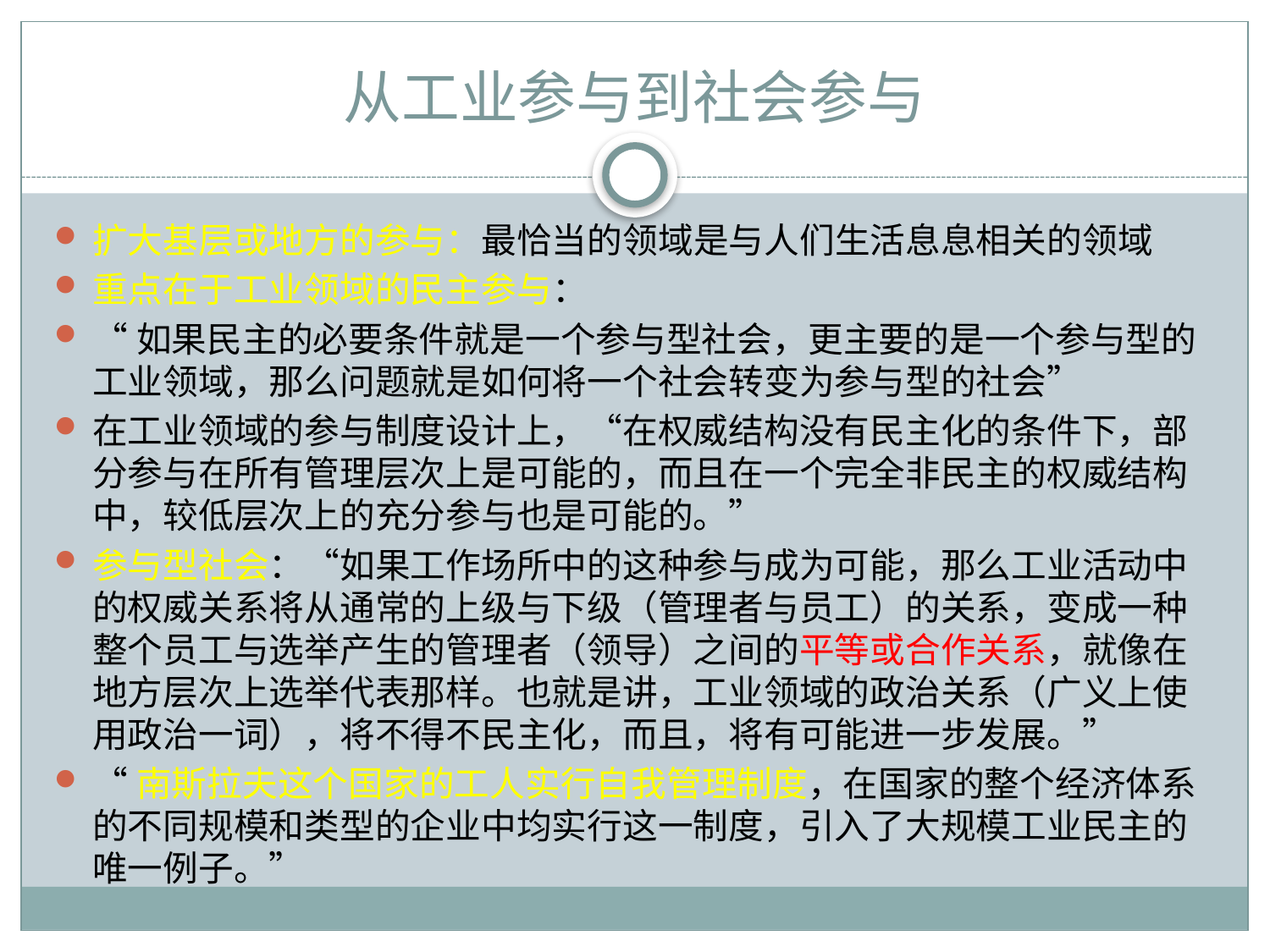

# 从工业参与到社会参与
扩大基层或地方的参与：最恰当的领域是与人们生活息息相关的领域
重点在于工业领域的民主参与：
“如果民主的必要条件就是一个参与型社会，更主要的是一个参与型的工业领域，那么问题就是如何将一个社会转变为参与型的社会”
在工业领域的参与制度设计上，“在权威结构没有民主化的条件下，部分参与在所有管理层次上是可能的，而且在一个完全非民主的权威结构中，较低层次上的充分参与也是可能的。”
参与型社会：“如果工作场所中的这种参与成为可能，那么工业活动中的权威关系将从通常的上级与下级（管理者与员工）的关系，变成一种整个员工与选举产生的管理者（领导）之间的平等或合作关系，就像在地方层次上选举代表那样。也就是讲，工业领域的政治关系（广义上使用政治一词），将不得不民主化，而且，将有可能进一步发展。”
“南斯拉夫这个国家的工人实行自我管理制度，在国家的整个经济体系的不同规模和类型的企业中均实行这一制度，引入了大规模工业民主的唯一例子。”